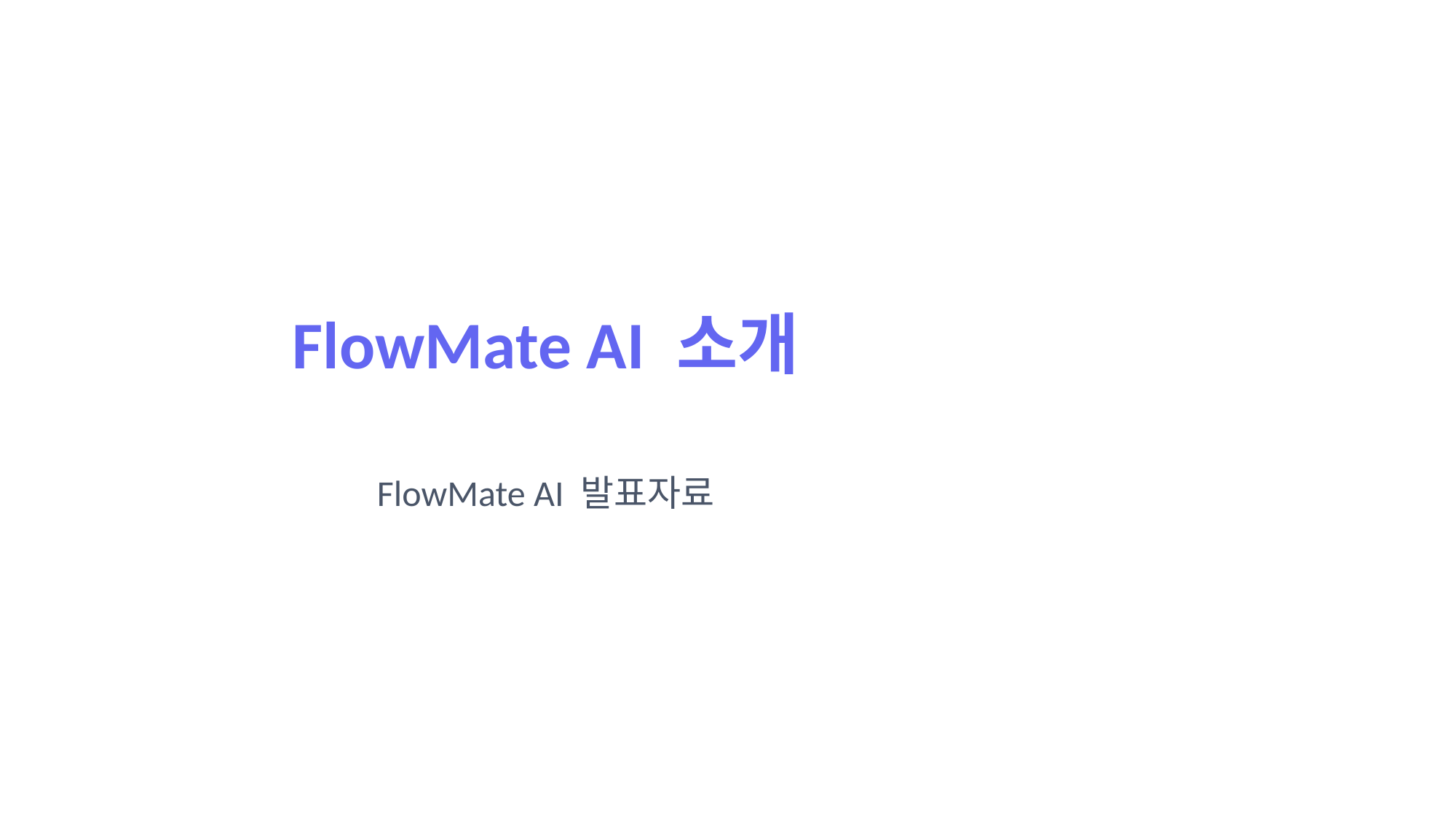

# FlowMate AI 소개
FlowMate AI 발표자료